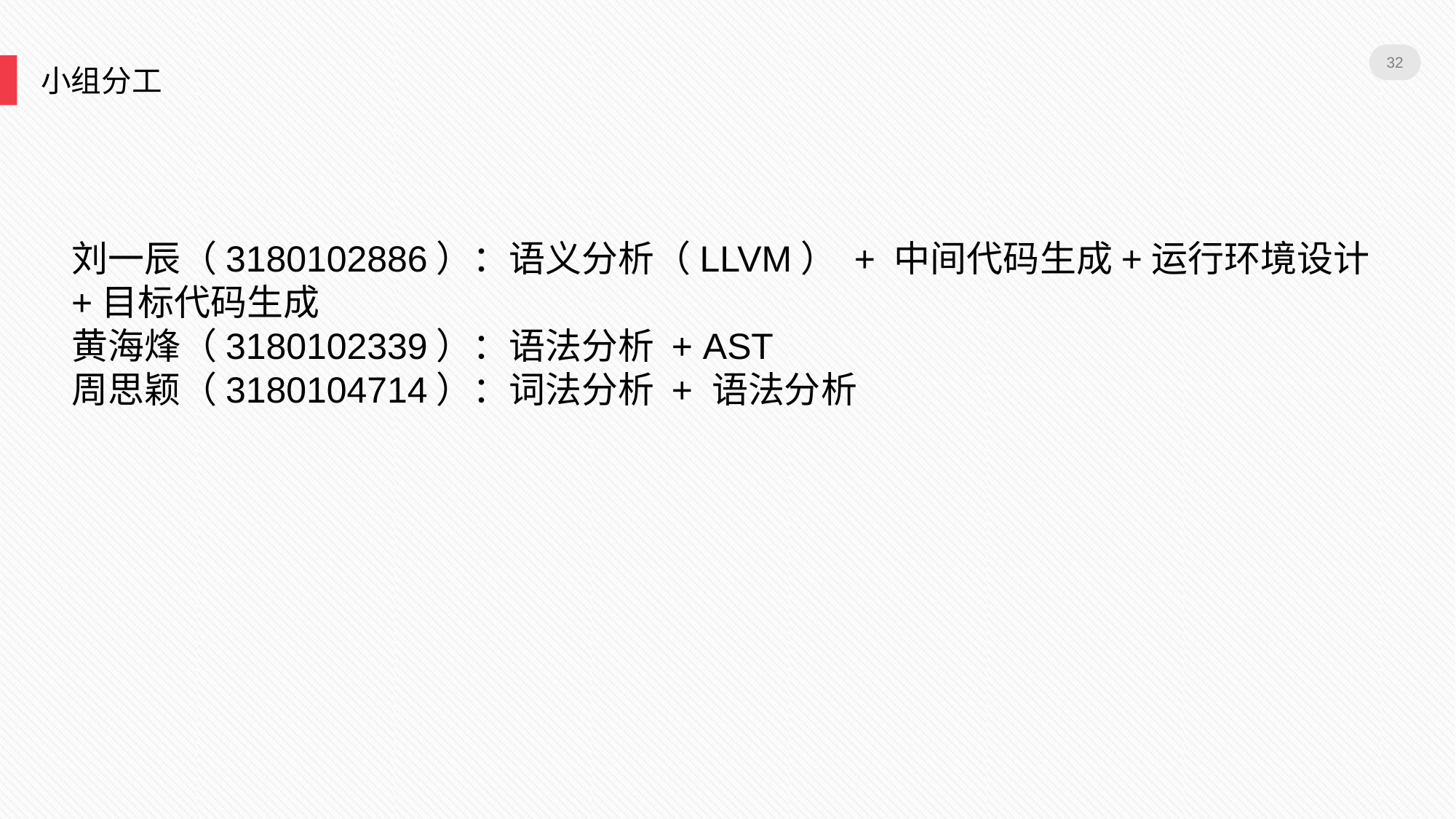

32
小组分工
刘一辰（3180102886）：语义分析（LLVM） + 中间代码生成+运行环境设计+目标代码生成
黄海烽（3180102339）：语法分析 + AST
周思颖（3180104714）：词法分析 + 语法分析